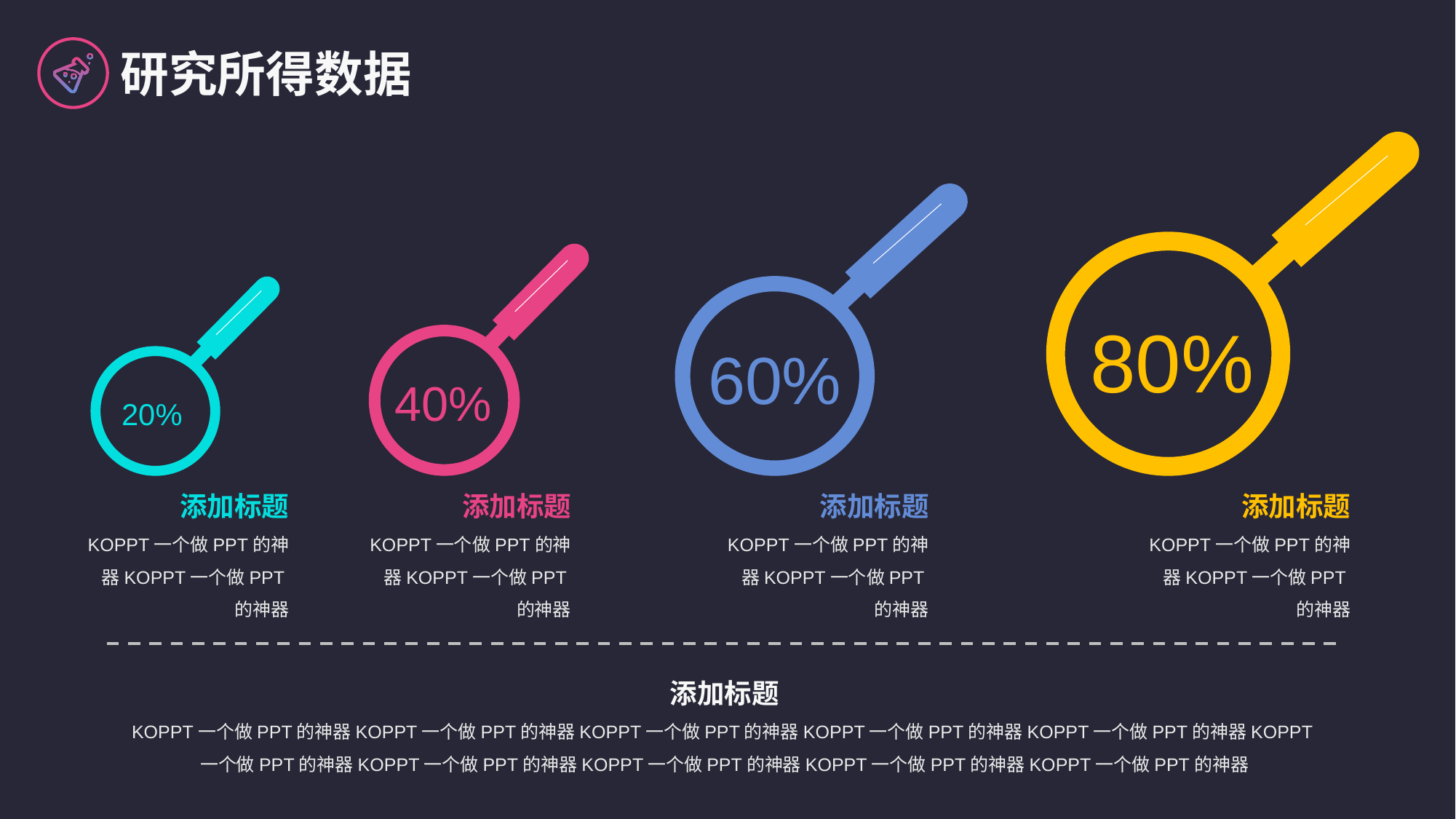

研究所得数据

80%

60%

40%

20%
添加标题
KOPPT一个做PPT的神器KOPPT一个做PPT的神器
添加标题
KOPPT一个做PPT的神器KOPPT一个做PPT的神器
添加标题
KOPPT一个做PPT的神器KOPPT一个做PPT的神器
添加标题
KOPPT一个做PPT的神器KOPPT一个做PPT的神器
添加标题
KOPPT一个做PPT的神器KOPPT一个做PPT的神器KOPPT一个做PPT的神器KOPPT一个做PPT的神器KOPPT一个做PPT的神器KOPPT一个做PPT的神器KOPPT一个做PPT的神器KOPPT一个做PPT的神器KOPPT一个做PPT的神器KOPPT一个做PPT的神器